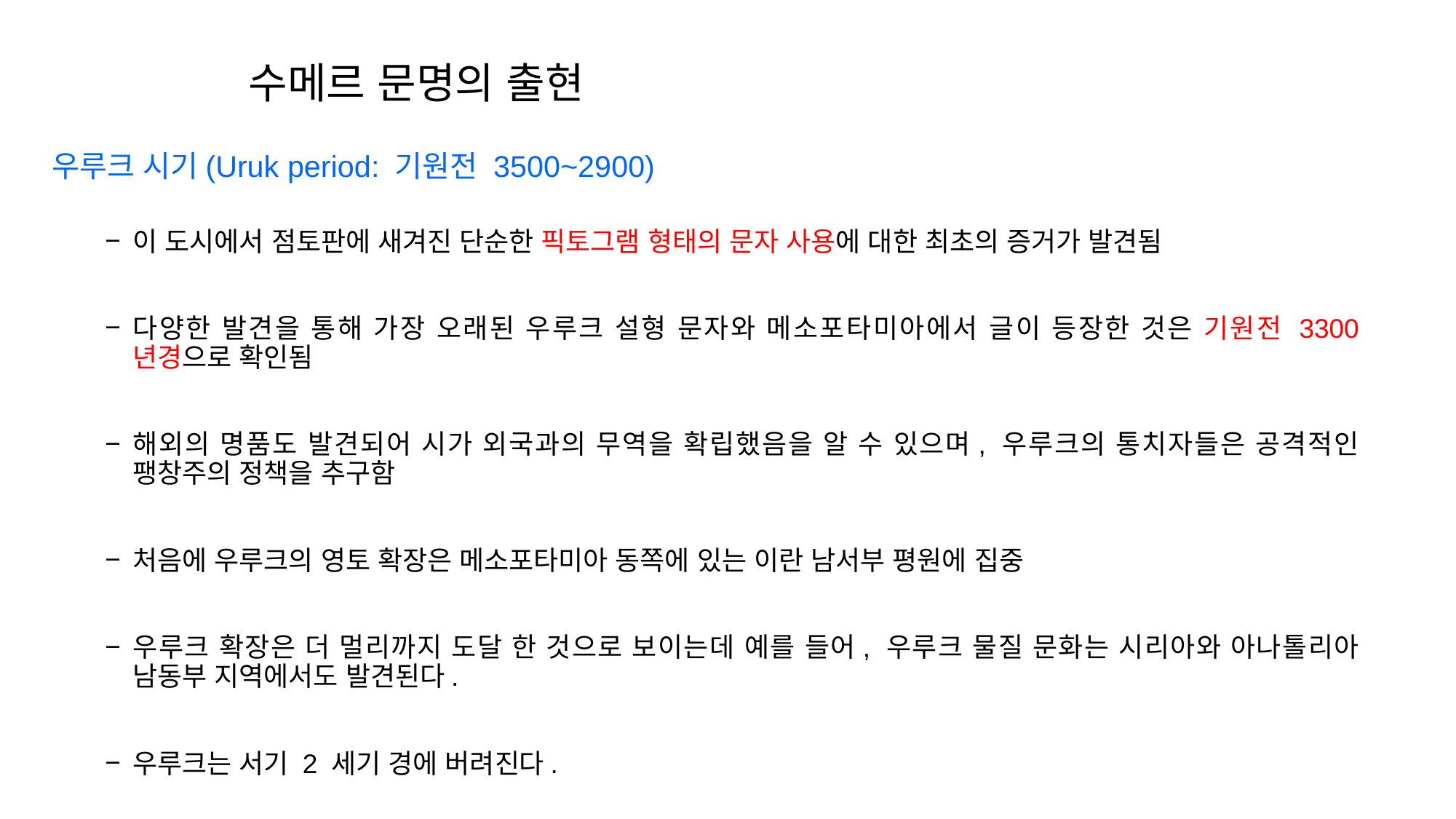

수메르 문명의 출현
우루크 시기(Uruk period: 기원전 3500~2900)

이 도시에서 점토판에 새겨진 단순한 픽토그램 형태의 문자 사용에 대한 최초의 증거가 발견됨

다양한 발견을 통해 가장 오래된 우루크 설형 문자와 메소포타미아에서 글이 등장한 것은 기원전 3300 년경으로 확인됨

해외의 명품도 발견되어 시가 외국과의 무역을 확립했음을 알 수 있으며, 우루크의 통치자들은 공격적인 팽창주의 정책을 추구함

처음에 우루크의 영토 확장은 메소포타미아 동쪽에 있는 이란 남서부 평원에 집중

우루크 확장은 더 멀리까지 도달 한 것으로 보이는데 예를 들어, 우루크 물질 문화는 시리아와 아나톨리아 남동부 지역에서도 발견된다.

우루크는 서기 2 세기 경에 버려진다.